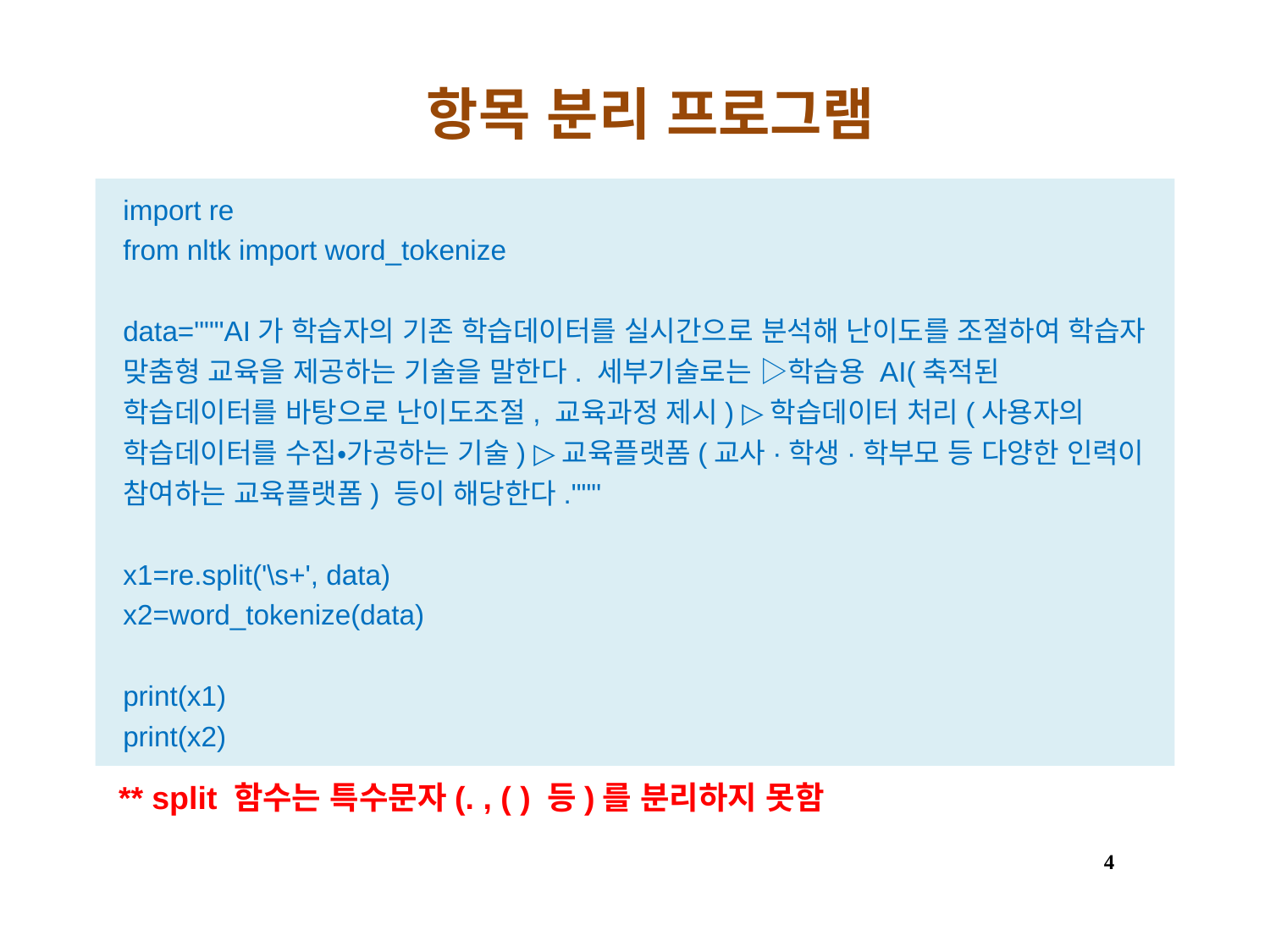

# 항목 분리 프로그램
import re
from nltk import word_tokenize

data="""AI가 학습자의 기존 학습데이터를 실시간으로 분석해 난이도를 조절하여 학습자 맞춤형 교육을 제공하는 기술을 말한다. 세부기술로는 ▷학습용 AI(축적된 학습데이터를 바탕으로 난이도조절, 교육과정 제시) ▷학습데이터 처리(사용자의 학습데이터를 수집‧가공하는 기술) ▷교육플랫폼(교사·학생·학부모 등 다양한 인력이 참여하는 교육플랫폼) 등이 해당한다."""

x1=re.split('\s+', data)
x2=word_tokenize(data)

print(x1)
print(x2)
** split 함수는 특수문자(. , ( ) 등)를 분리하지 못함
4